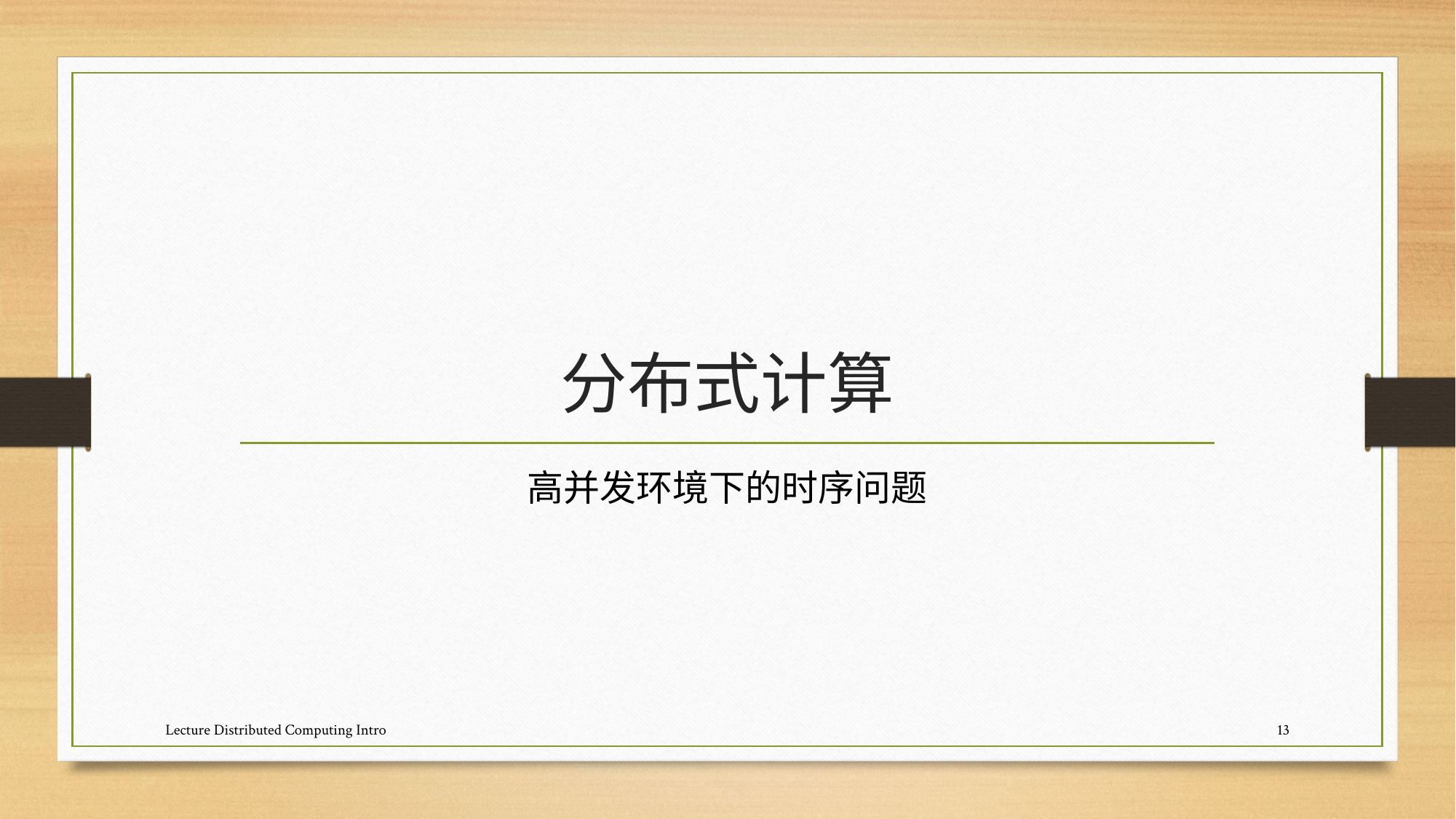

# 分布式计算
高并发环境下的时序问题

Lecture Distributed Computing Intro
13